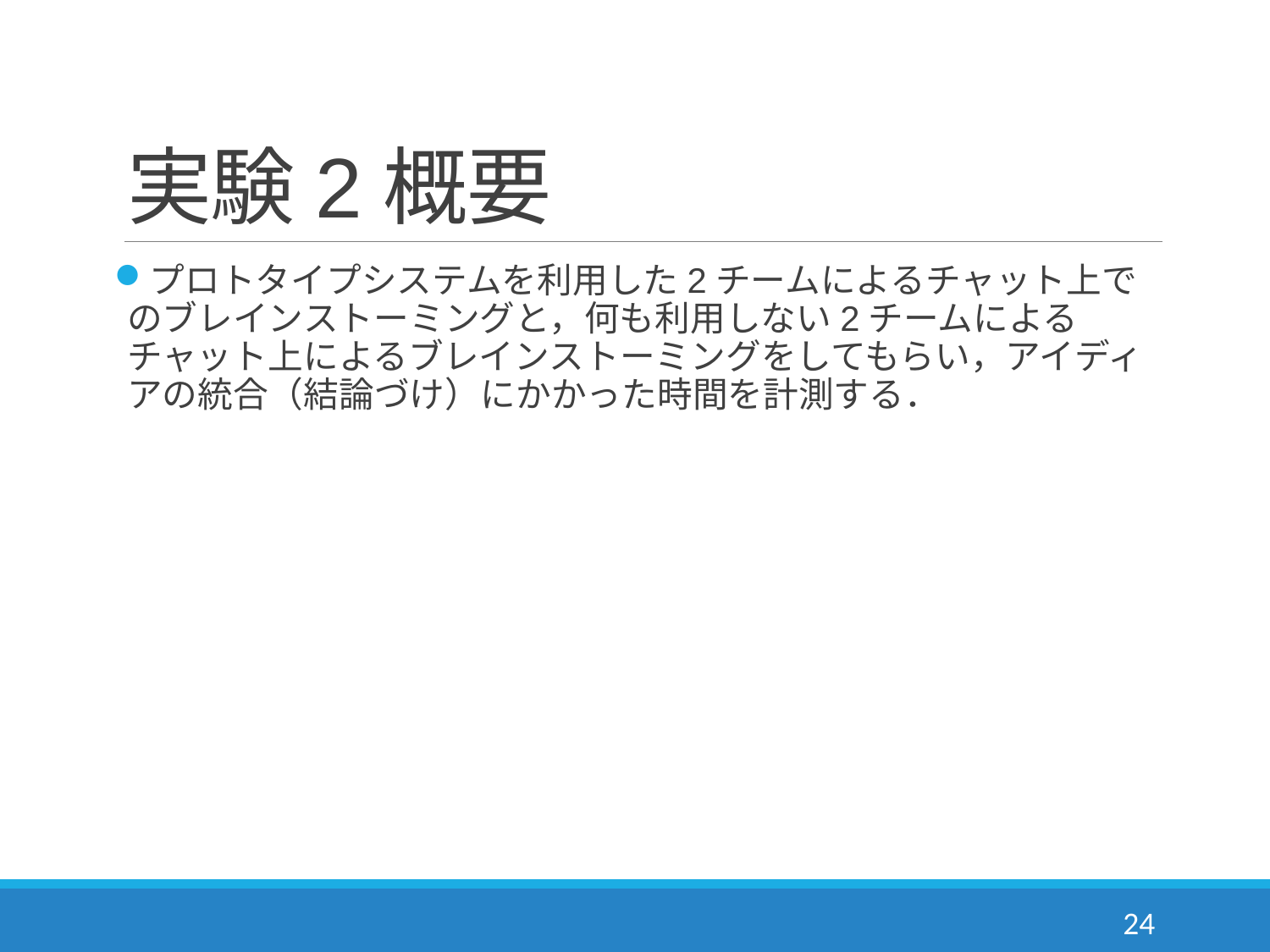

# 実験2概要
プロトタイプシステムを利用した2チームによるチャット上でのブレインストーミングと，何も利用しない2チームによるチャット上によるブレインストーミングをしてもらい，アイディアの統合（結論づけ）にかかった時間を計測する．
24